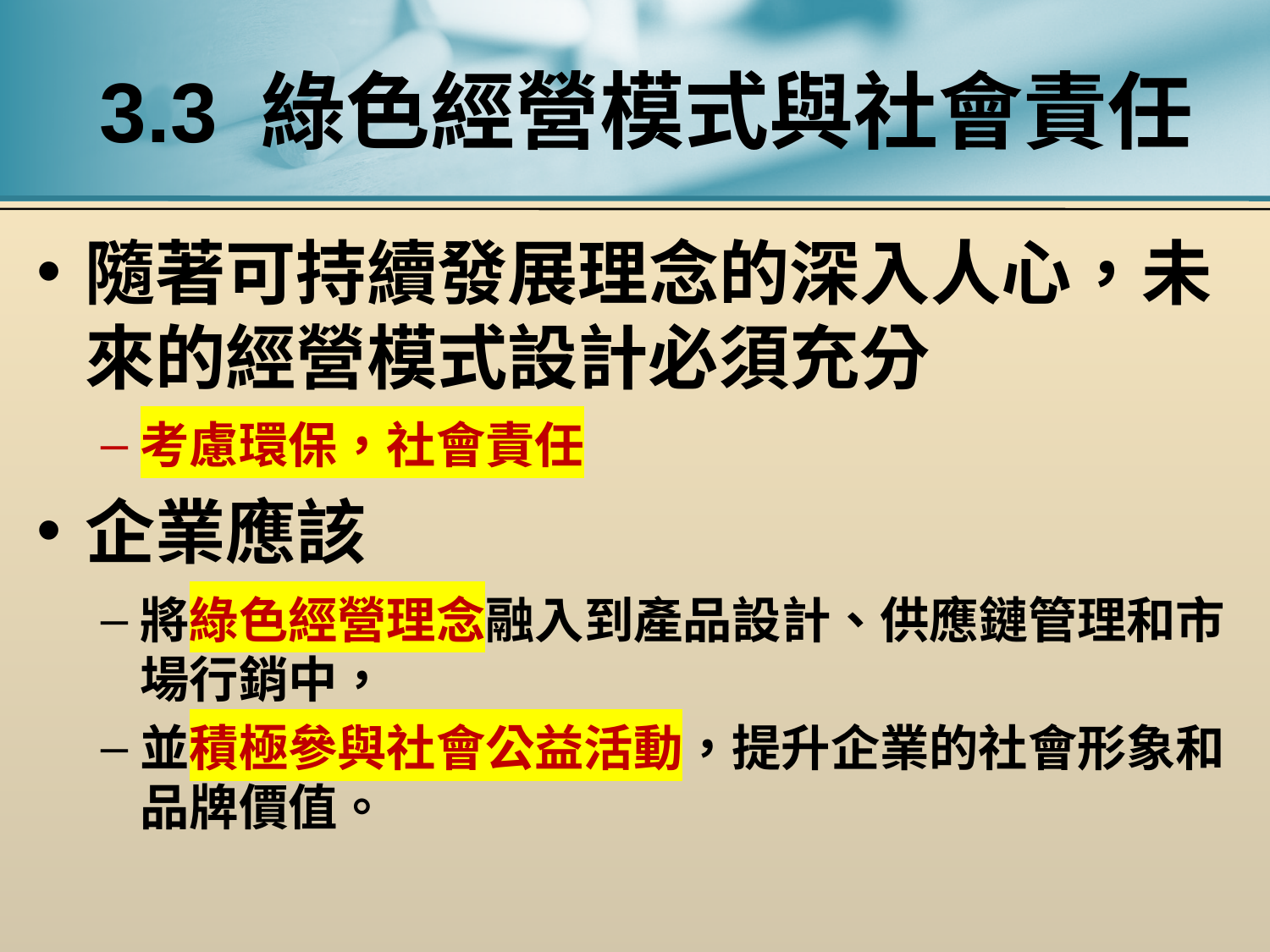

# 3.3 綠色經營模式與社會責任
隨著可持續發展理念的深入人心，未來的經營模式設計必須充分
考慮環保，社會責任
企業應該
將綠色經營理念融入到產品設計、供應鏈管理和市場行銷中，
並積極參與社會公益活動，提升企業的社會形象和品牌價值。